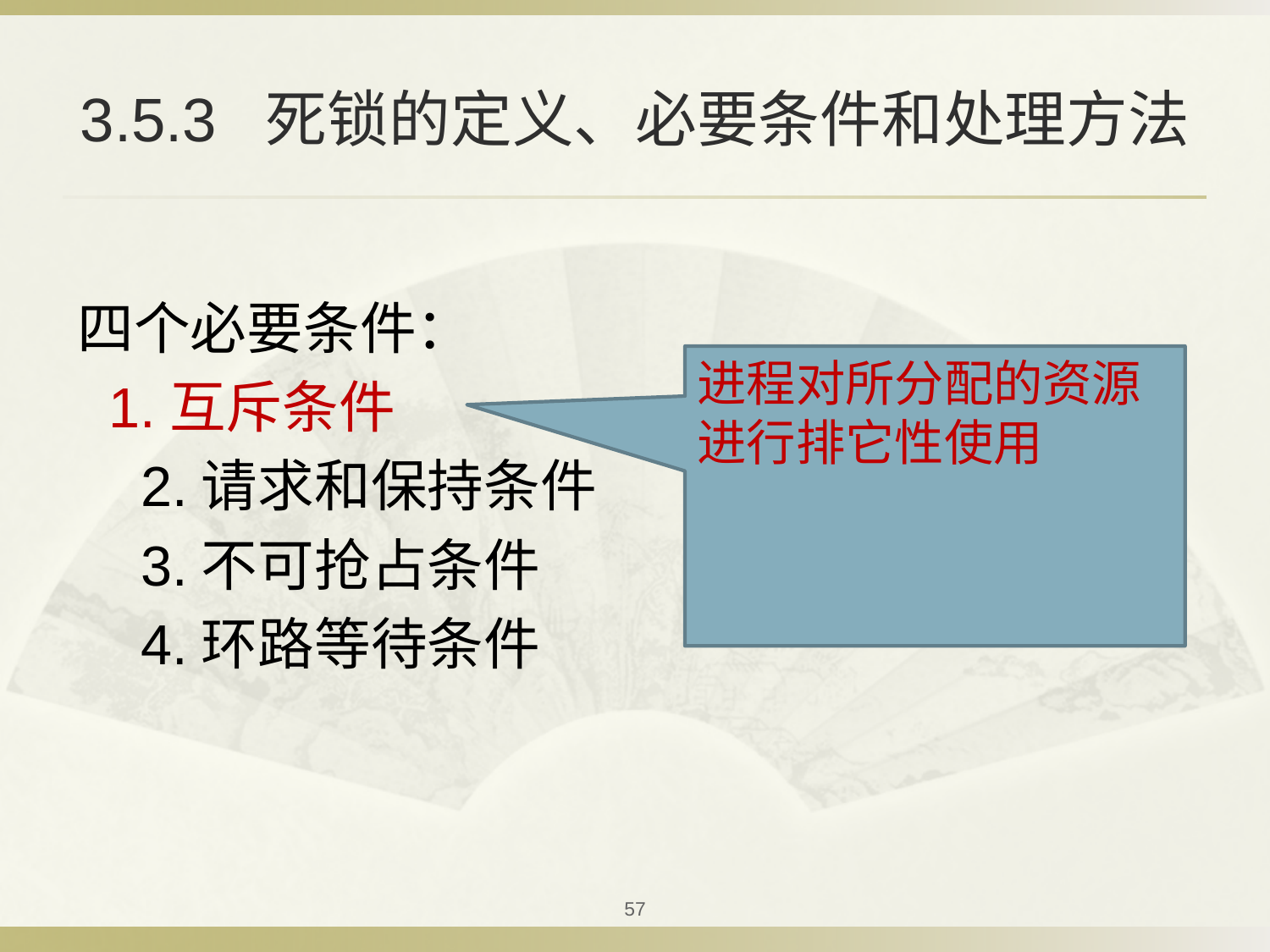

# 3.5.3  死锁的定义、必要条件和处理方法
四个必要条件：
  1.互斥条件
2.请求和保持条件
3.不可抢占条件
4.环路等待条件

进程对所分配的资源进行排它性使用
57